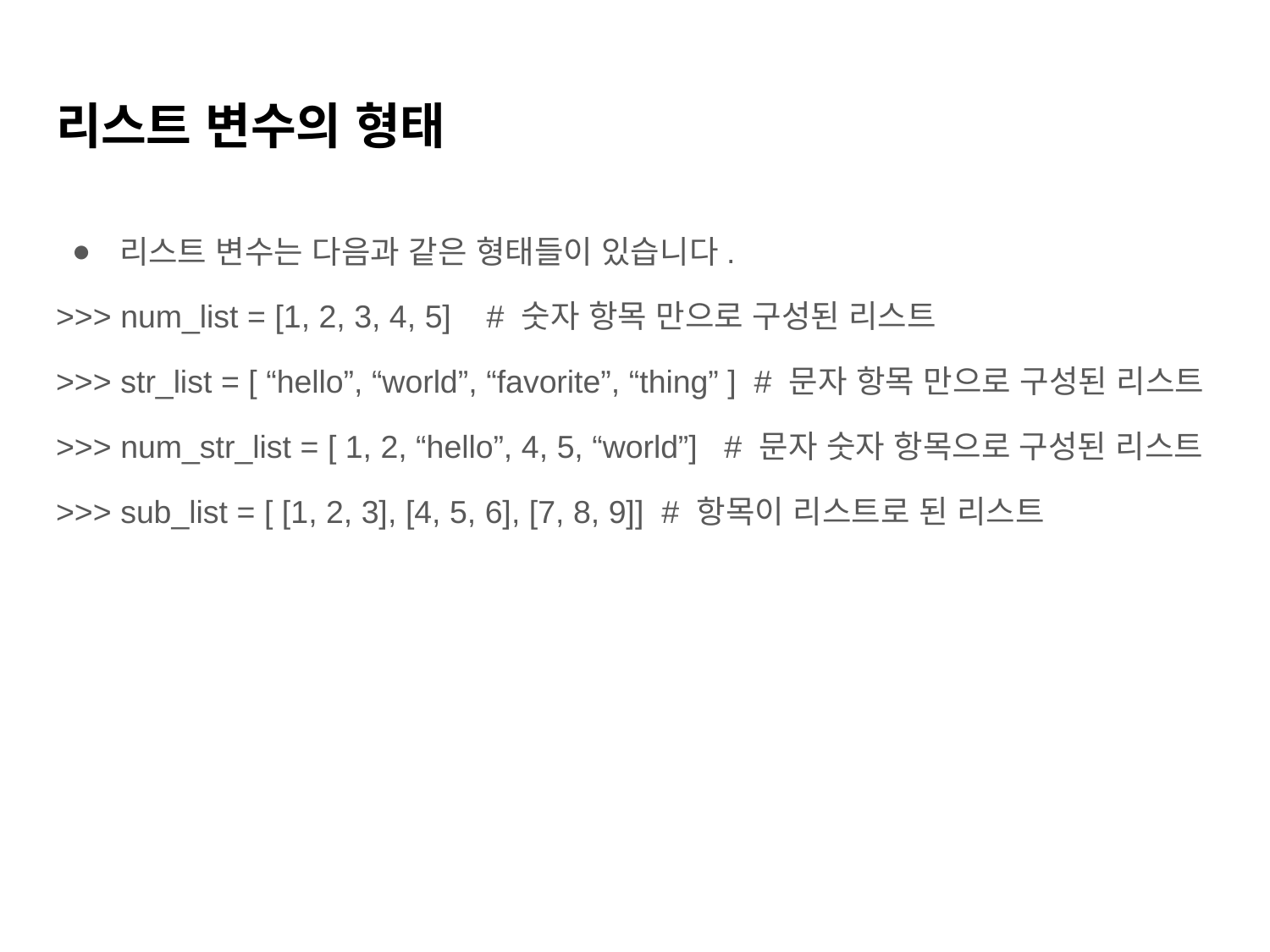

# 리스트 변수의 형태
리스트 변수는 다음과 같은 형태들이 있습니다.
>>> num_list = [1, 2, 3, 4, 5]    # 숫자 항목 만으로 구성된 리스트
>>> str_list = [ “hello”, “world”, “favorite”, “thing” ]  # 문자 항목 만으로 구성된 리스트
>>> num_str_list = [ 1, 2, “hello”, 4, 5, “world”]   # 문자 숫자 항목으로 구성된 리스트
>>> sub_list = [ [1, 2, 3], [4, 5, 6], [7, 8, 9]]  # 항목이 리스트로 된 리스트